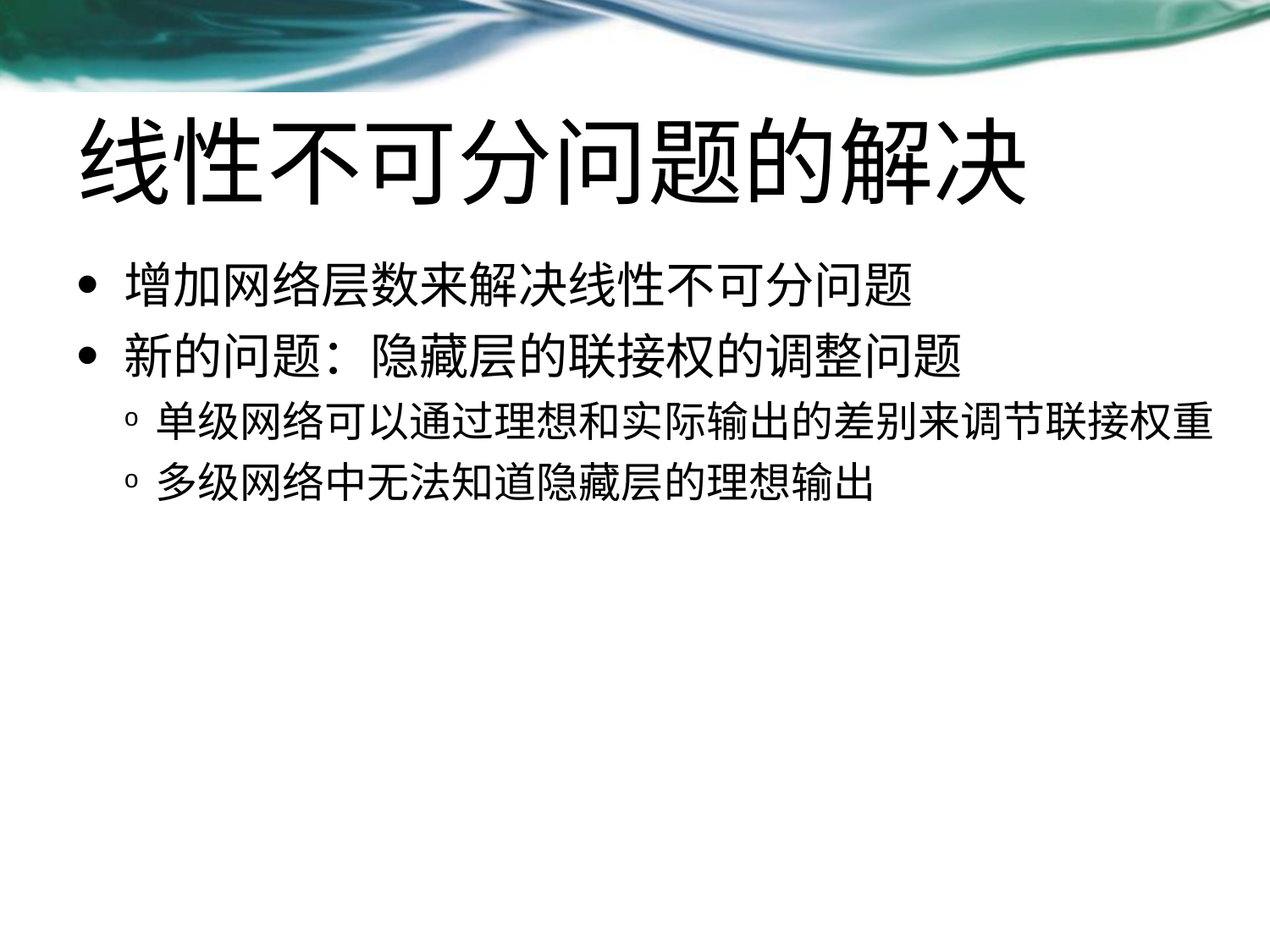

# 线性不可分问题的解决
增加网络层数来解决线性不可分问题
新的问题：隐藏层的联接权的调整问题
单级网络可以通过理想和实际输出的差别来调节联接权重
多级网络中无法知道隐藏层的理想输出